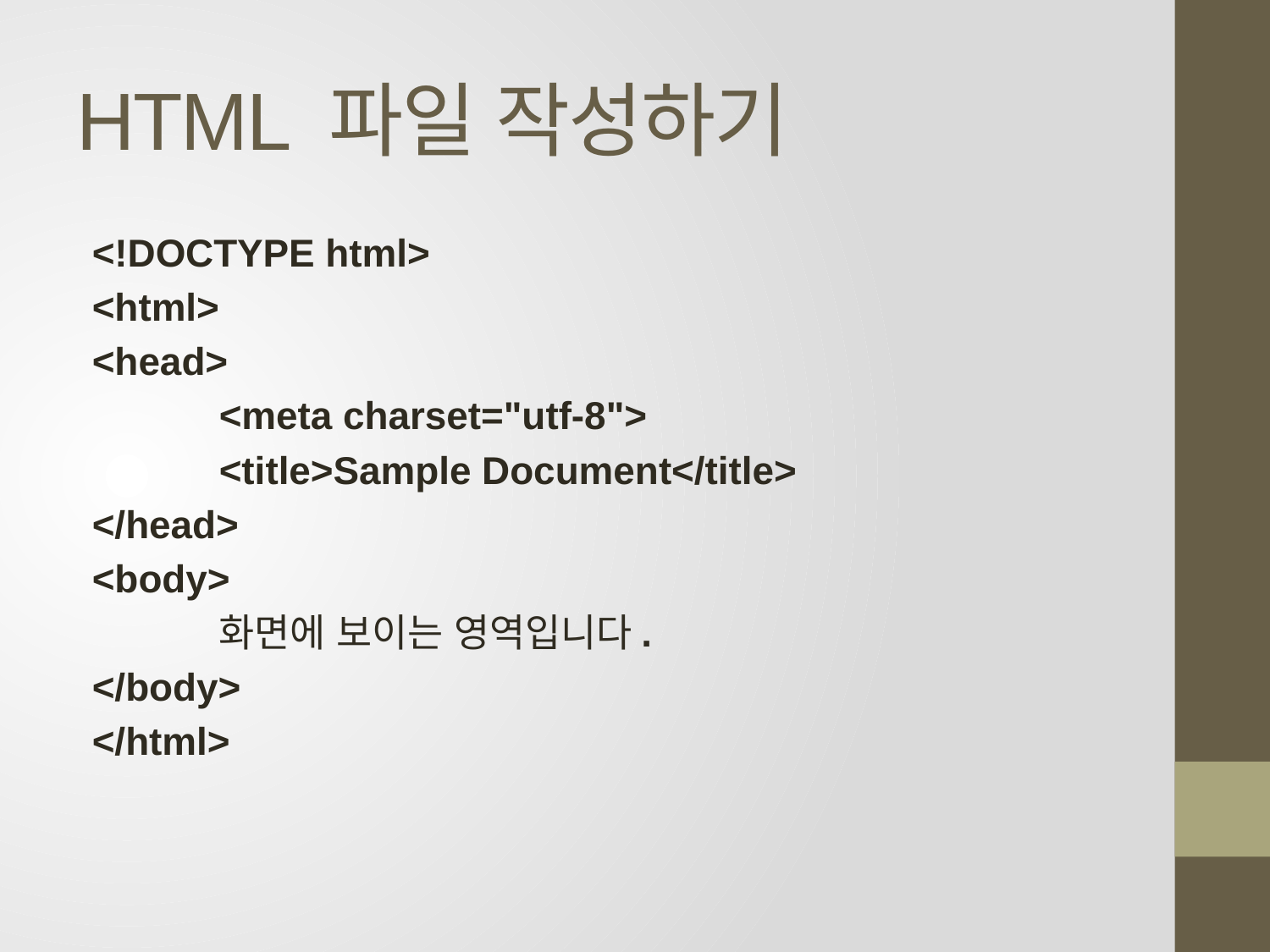

# HTML 파일 작성하기
<!DOCTYPE html>
<html>
<head>
	<meta charset="utf-8">
	<title>Sample Document</title>
</head>
<body>
	화면에 보이는 영역입니다.
</body>
</html>